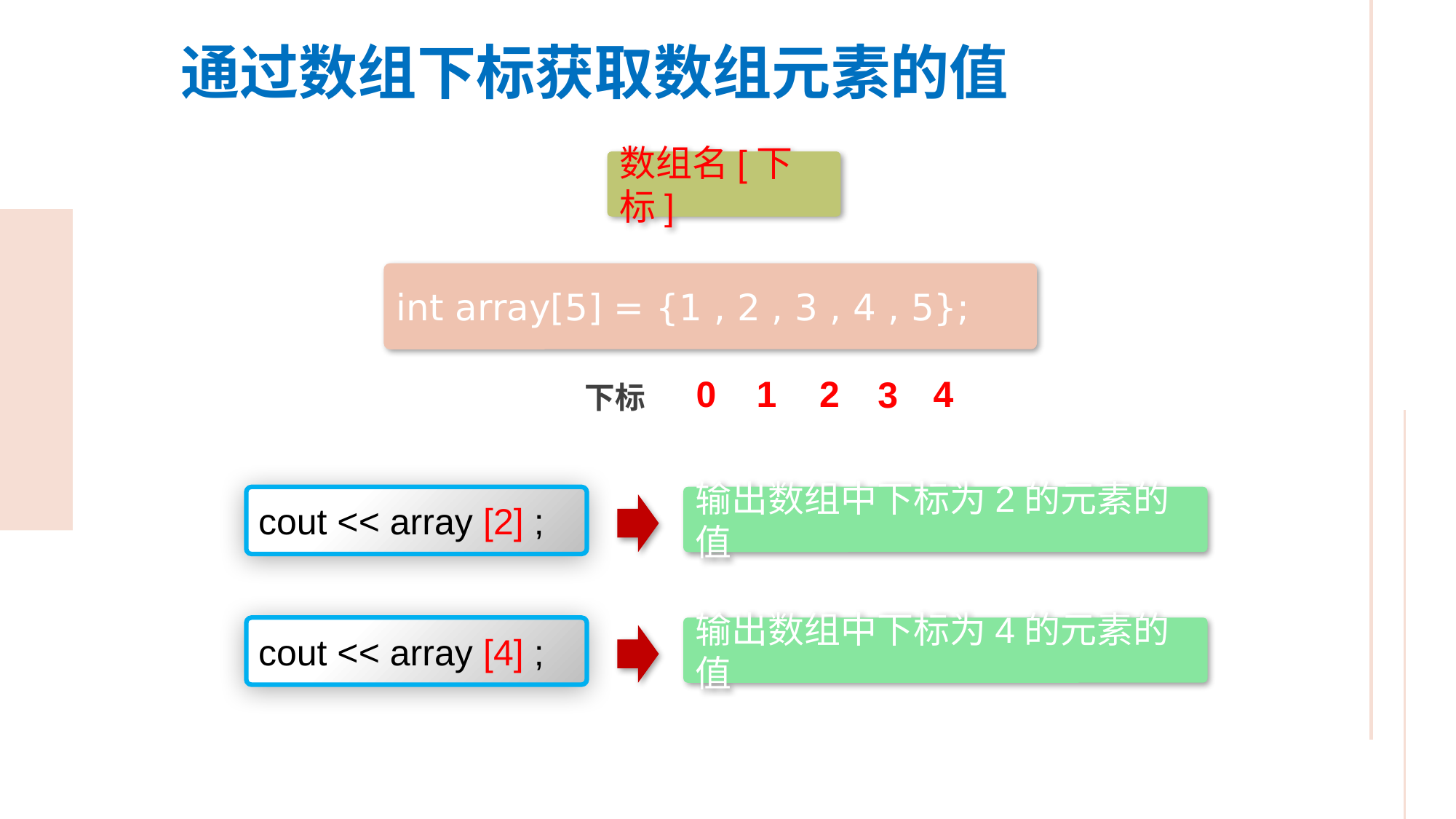

通过数组下标获取数组元素的值
数组名[下标]
int array[5] = {1 , 2 , 3 , 4 , 5};
0
1
2
4
3
下标
cout << array [2] ;
输出数组中下标为2的元素的值

cout << array [4] ;
输出数组中下标为4的元素的值